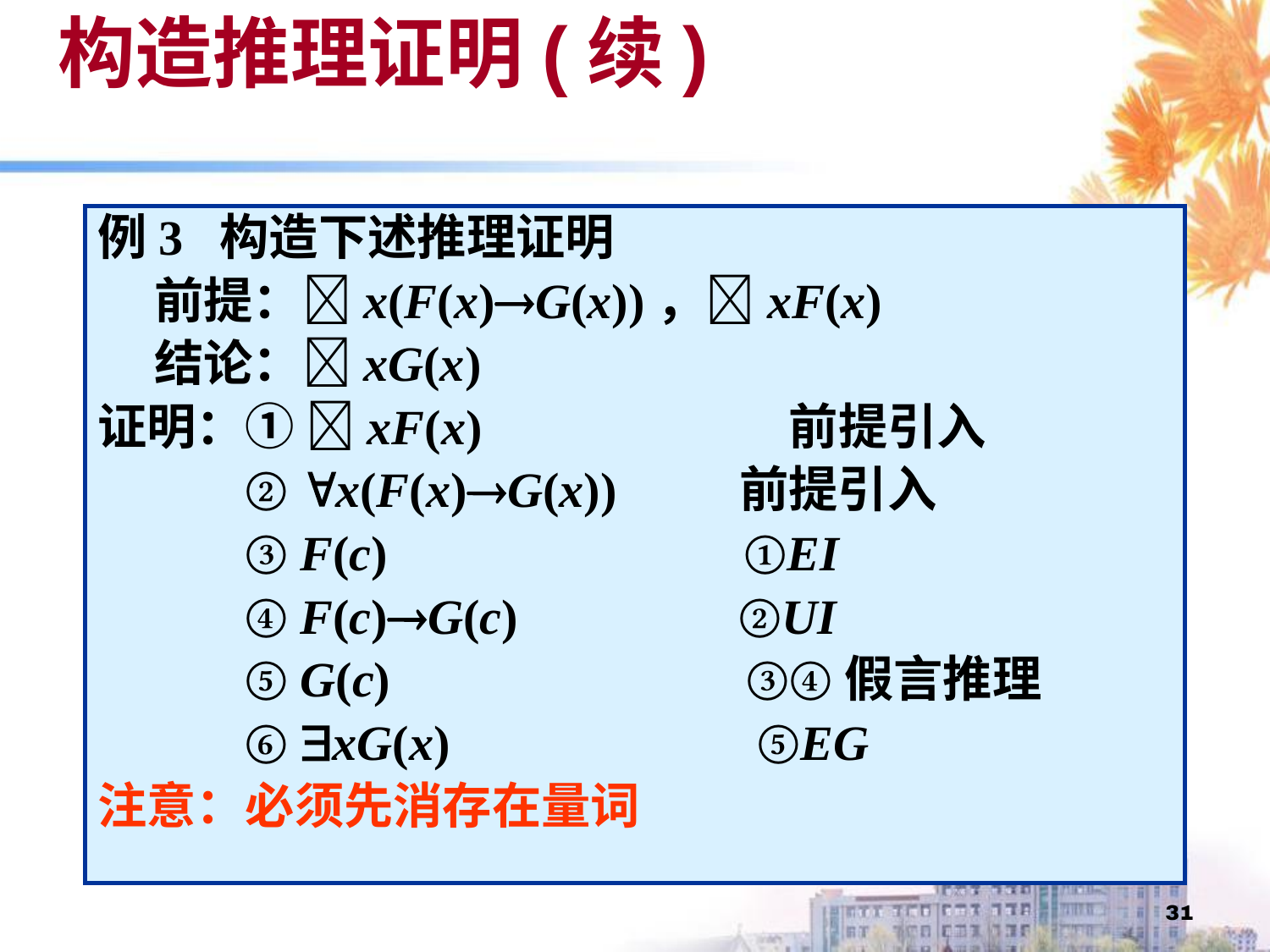

# 构造推理证明(续)
例3  构造下述推理证明
    前提：∀x(F(x)→G(x))，∃xF(x)
    结论：∃xG(x)
证明：① ∃xF(x)                        前提引入
            ② ∀x(F(x)→G(x))         前提引入
            ③ F(c)                             ①EI
            ④ F(c)→G(c)                  ②UI
            ⑤ G(c)                             ③④假言推理
            ⑥ ∃xG(x)                         ⑤EG
注意：必须先消存在量词
31